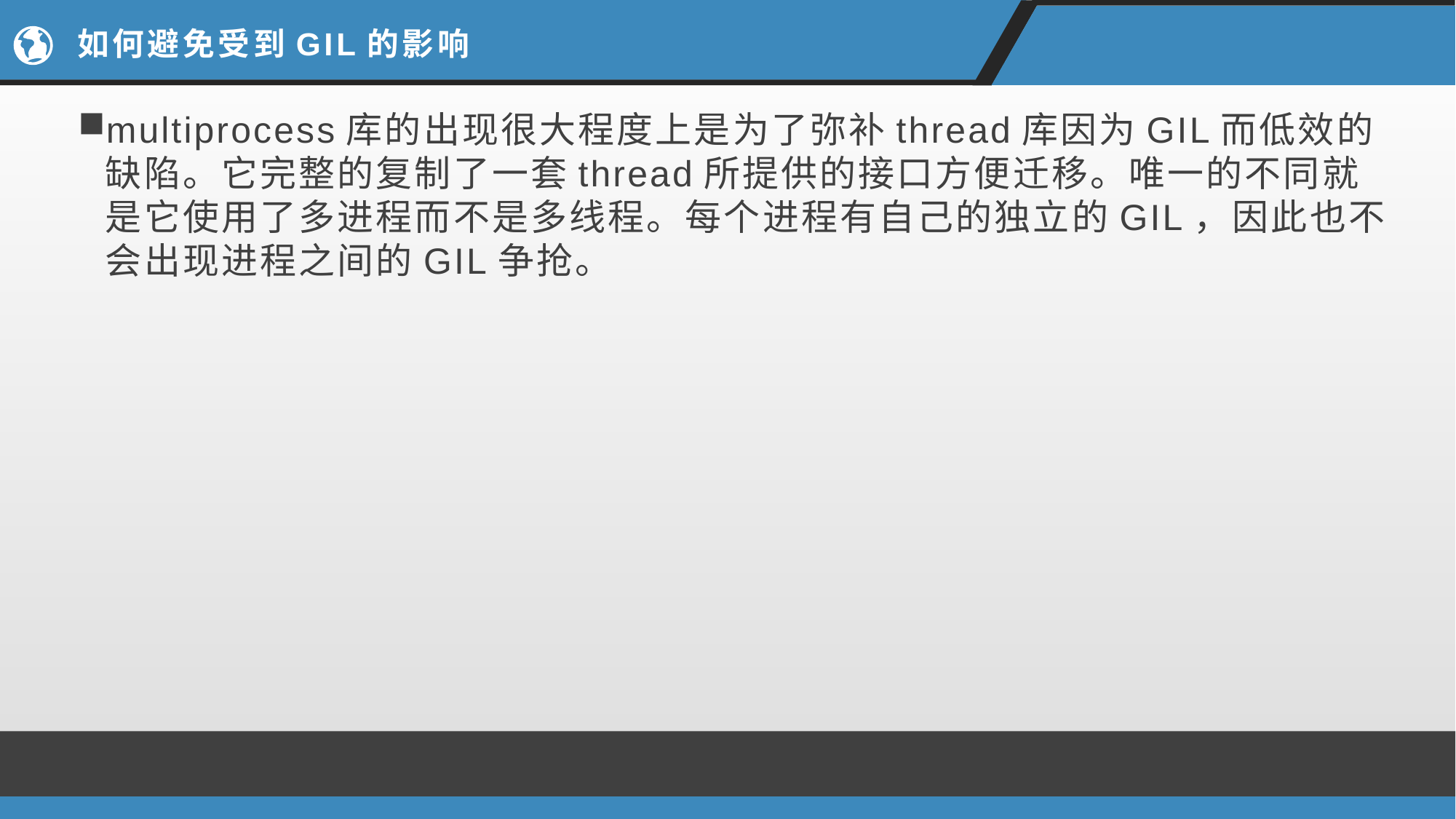

# 如何避免受到GIL的影响

multiprocess库的出现很大程度上是为了弥补thread库因为GIL而低效的缺陷。它完整的复制了一套thread所提供的接口方便迁移。唯一的不同就是它使用了多进程而不是多线程。每个进程有自己的独立的GIL，因此也不会出现进程之间的GIL争抢。